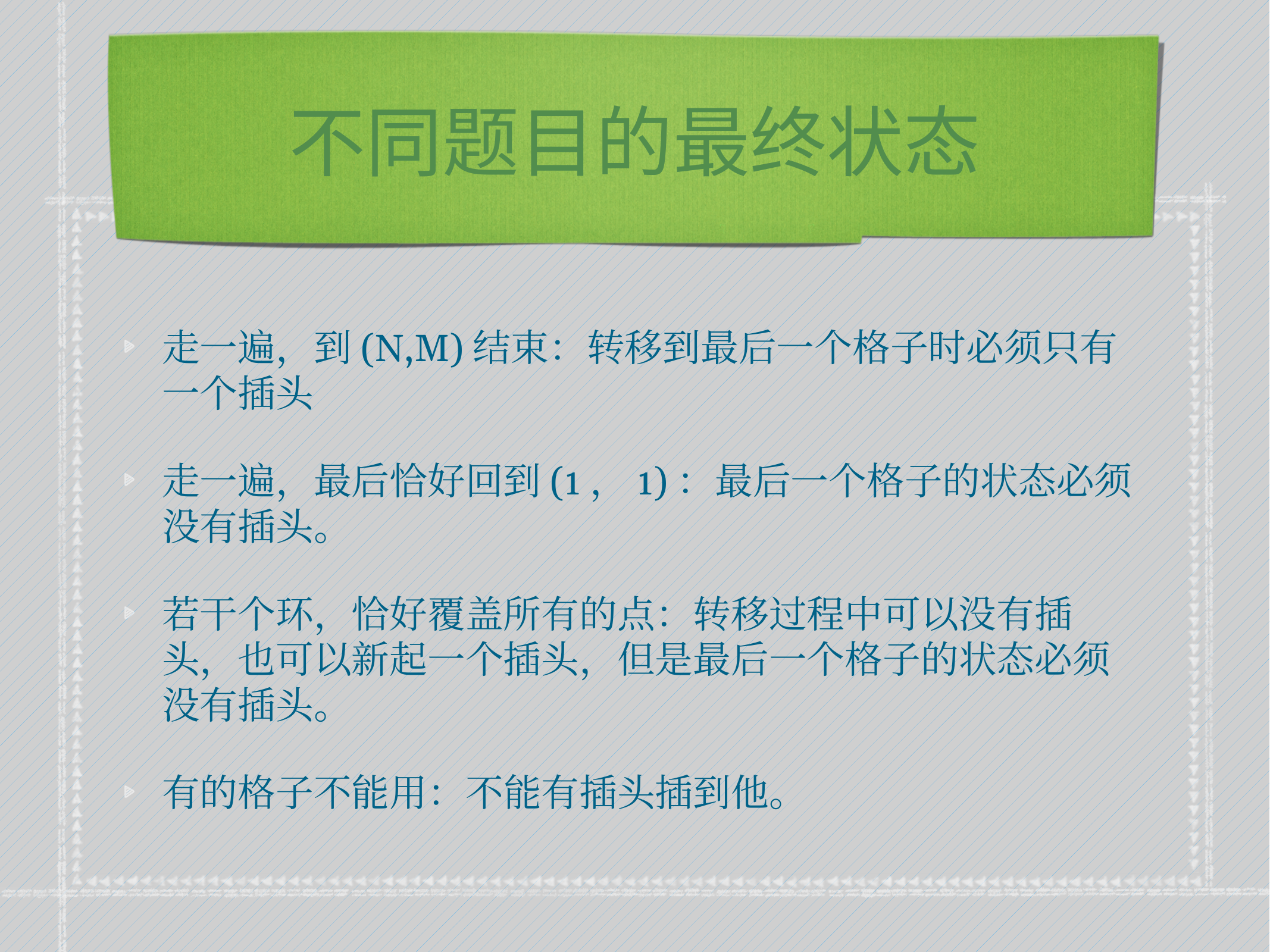

# 不同题目的最终状态
走一遍，到(N,M)结束：转移到最后一个格子时必须只有一个插头
走一遍，最后恰好回到(1，1)：最后一个格子的状态必须没有插头。
若干个环，恰好覆盖所有的点：转移过程中可以没有插头，也可以新起一个插头，但是最后一个格子的状态必须没有插头。
有的格子不能用：不能有插头插到他。